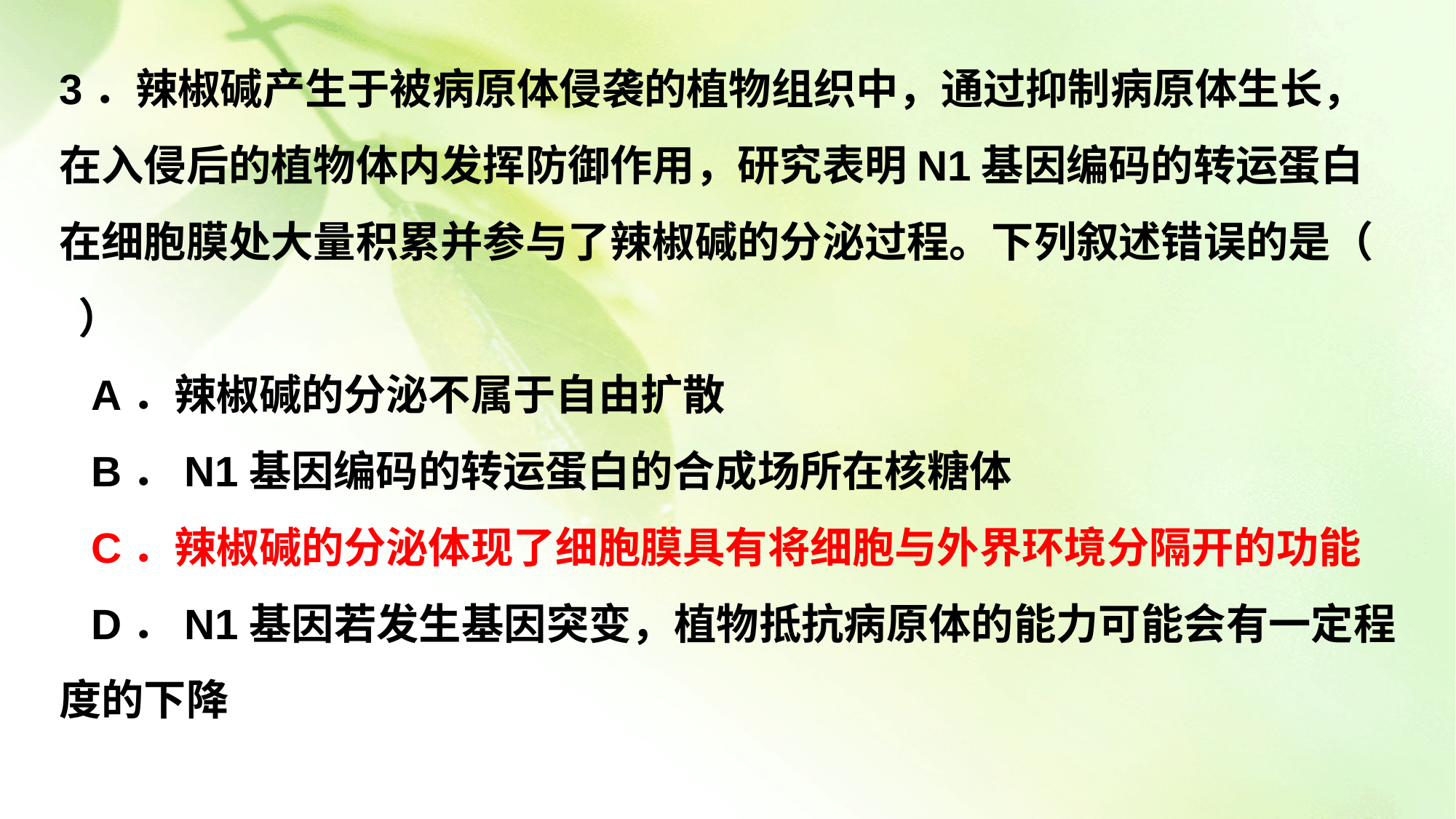

3．辣椒碱产生于被病原体侵袭的植物组织中，通过抑制病原体生长，在入侵后的植物体内发挥防御作用，研究表明N1基因编码的转运蛋白在细胞膜处大量积累并参与了辣椒碱的分泌过程。下列叙述错误的是（    ）
A．辣椒碱的分泌不属于自由扩散
B．N1基因编码的转运蛋白的合成场所在核糖体
C．辣椒碱的分泌体现了细胞膜具有将细胞与外界环境分隔开的功能
D．N1基因若发生基因突变，植物抵抗病原体的能力可能会有一定程度的下降